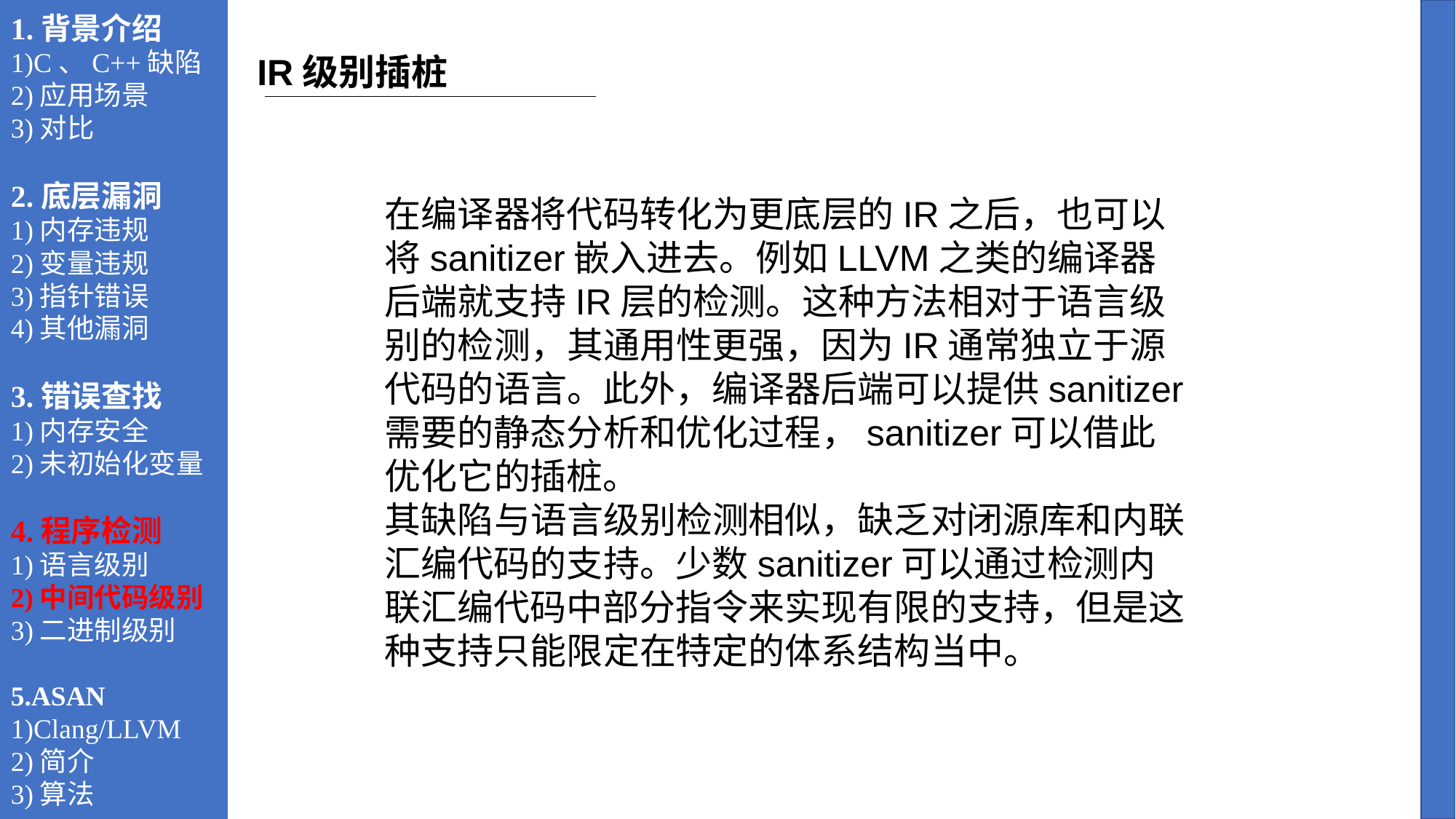

1.背景介绍
1)C、C++缺陷
2)应用场景
3)对比

2.底层漏洞
1)内存违规
2)变量违规
3)指针错误
4)其他漏洞

3.错误查找
1)内存安全
2)未初始化变量

4.程序检测
1)语言级别
2)中间代码级别
3)二进制级别

5.ASAN
1)Clang/LLVM
2)简介
3)算法

IR级别插桩
在编译器将代码转化为更底层的IR之后，也可以将sanitizer嵌入进去。例如LLVM之类的编译器后端就支持IR层的检测。这种方法相对于语言级别的检测，其通用性更强，因为IR通常独立于源代码的语言。此外，编译器后端可以提供sanitizer 需要的静态分析和优化过程，sanitizer可以借此优化它的插桩。
其缺陷与语言级别检测相似，缺乏对闭源库和内联汇编代码的支持。少数sanitizer可以通过检测内联汇编代码中部分指令来实现有限的支持，但是这种支持只能限定在特定的体系结构当中。